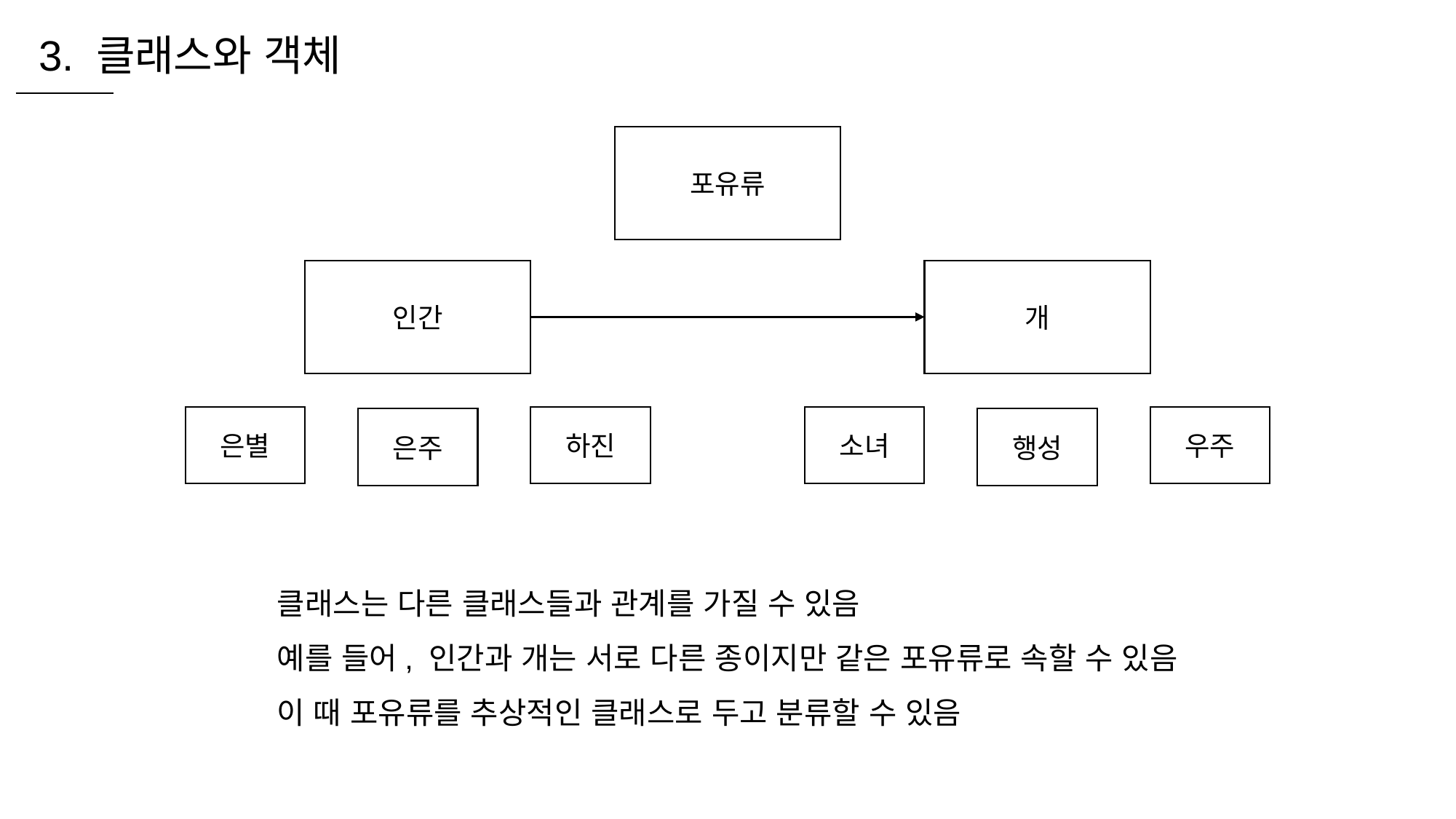

3. 클래스와 객체
포유류
인간
개
은별
하진
소녀
우주
은주
행성
클래스는 다른 클래스들과 관계를 가질 수 있음
예를 들어, 인간과 개는 서로 다른 종이지만 같은 포유류로 속할 수 있음
이 때 포유류를 추상적인 클래스로 두고 분류할 수 있음